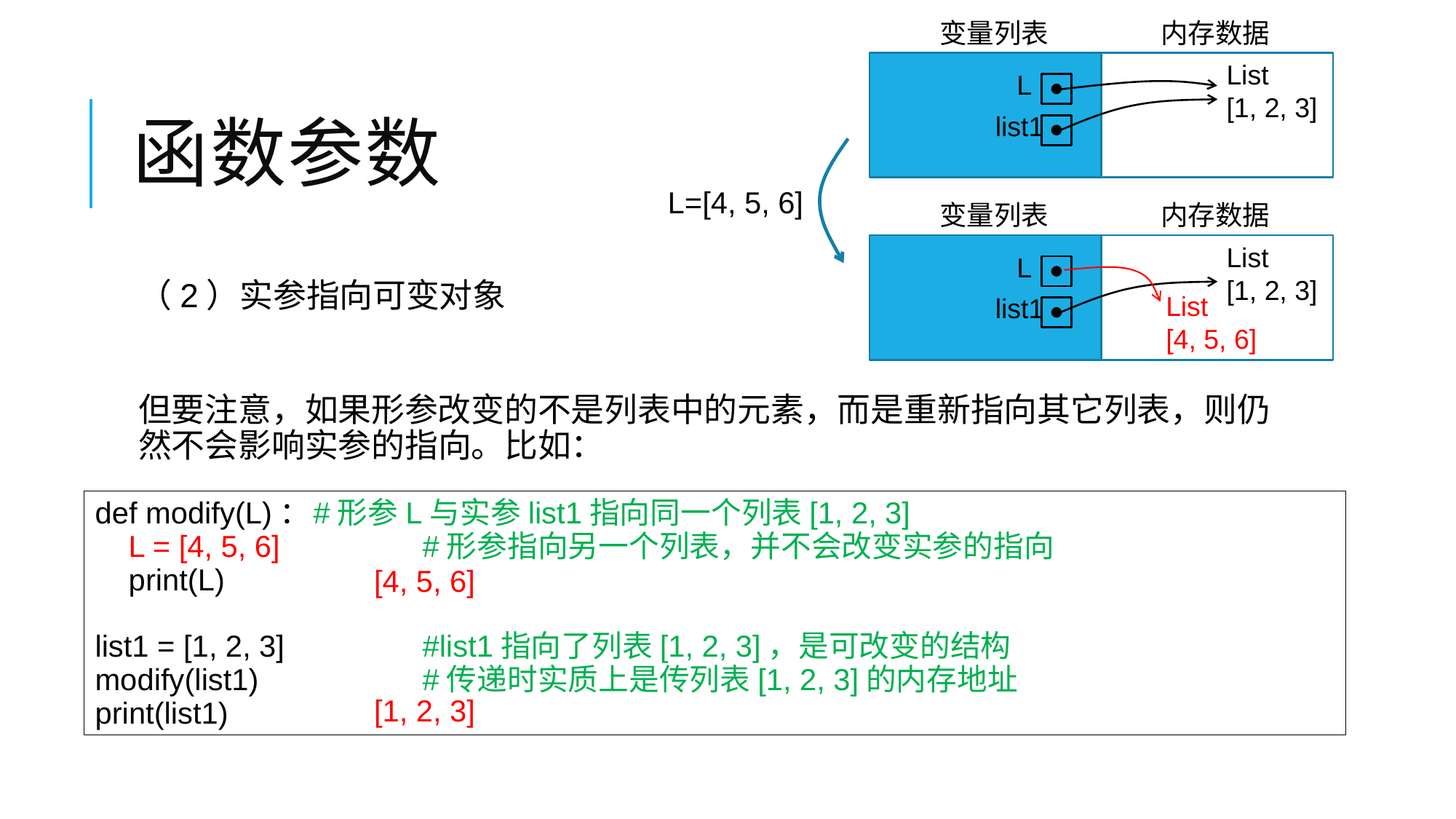

变量列表
内存数据
List
[1, 2, 3]

L

list1

# 函数参数

L=[4, 5, 6]
变量列表
内存数据
List
[1, 2, 3]

L

List
[4, 5, 6]
list1

（2）实参指向可变对象

但要注意，如果形参改变的不是列表中的元素，而是重新指向其它列表，则仍然不会影响实参的指向。比如：

def modify(L)：	#形参L与实参list1指向同一个列表[1, 2, 3]
    L = [4, 5, 6]		#形参指向另一个列表，并不会改变实参的指向
    print(L)

list1 = [1, 2, 3]		#list1指向了列表[1, 2, 3]，是可改变的结构
modify(list1)		#传递时实质上是传列表[1, 2, 3]的内存地址
print(list1)
[4, 5, 6]
[1, 2, 3]